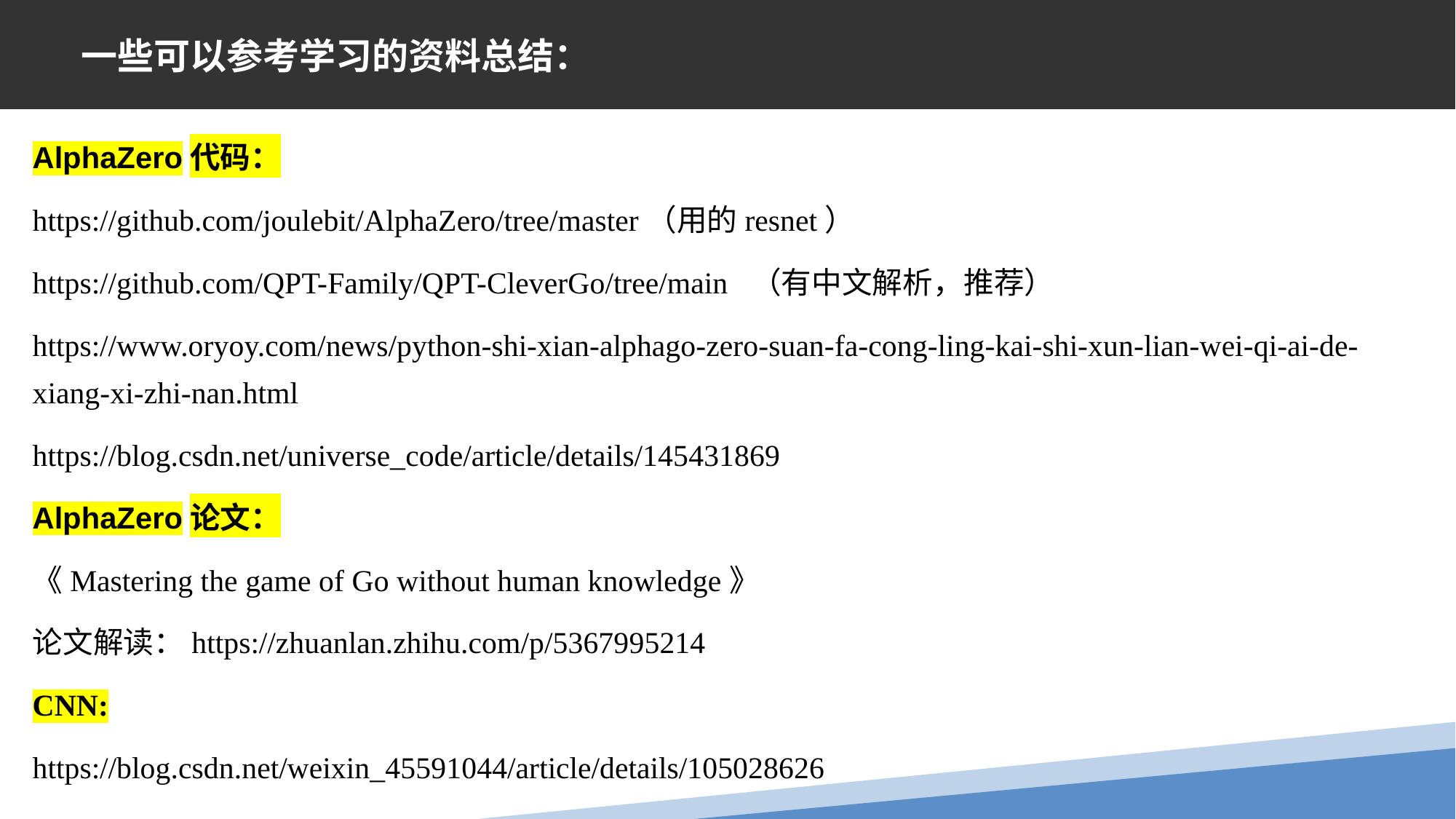

# 一些可以参考学习的资料总结：
AlphaZero代码：
https://github.com/joulebit/AlphaZero/tree/master（用的resnet）
https://github.com/QPT-Family/QPT-CleverGo/tree/main  （有中文解析，推荐）
https://www.oryoy.com/news/python-shi-xian-alphago-zero-suan-fa-cong-ling-kai-shi-xun-lian-wei-qi-ai-de-xiang-xi-zhi-nan.html
https://blog.csdn.net/universe_code/article/details/145431869
AlphaZero论文：
《Mastering the game of Go without human knowledge》
论文解读：https://zhuanlan.zhihu.com/p/5367995214
CNN:
https://blog.csdn.net/weixin_45591044/article/details/105028626